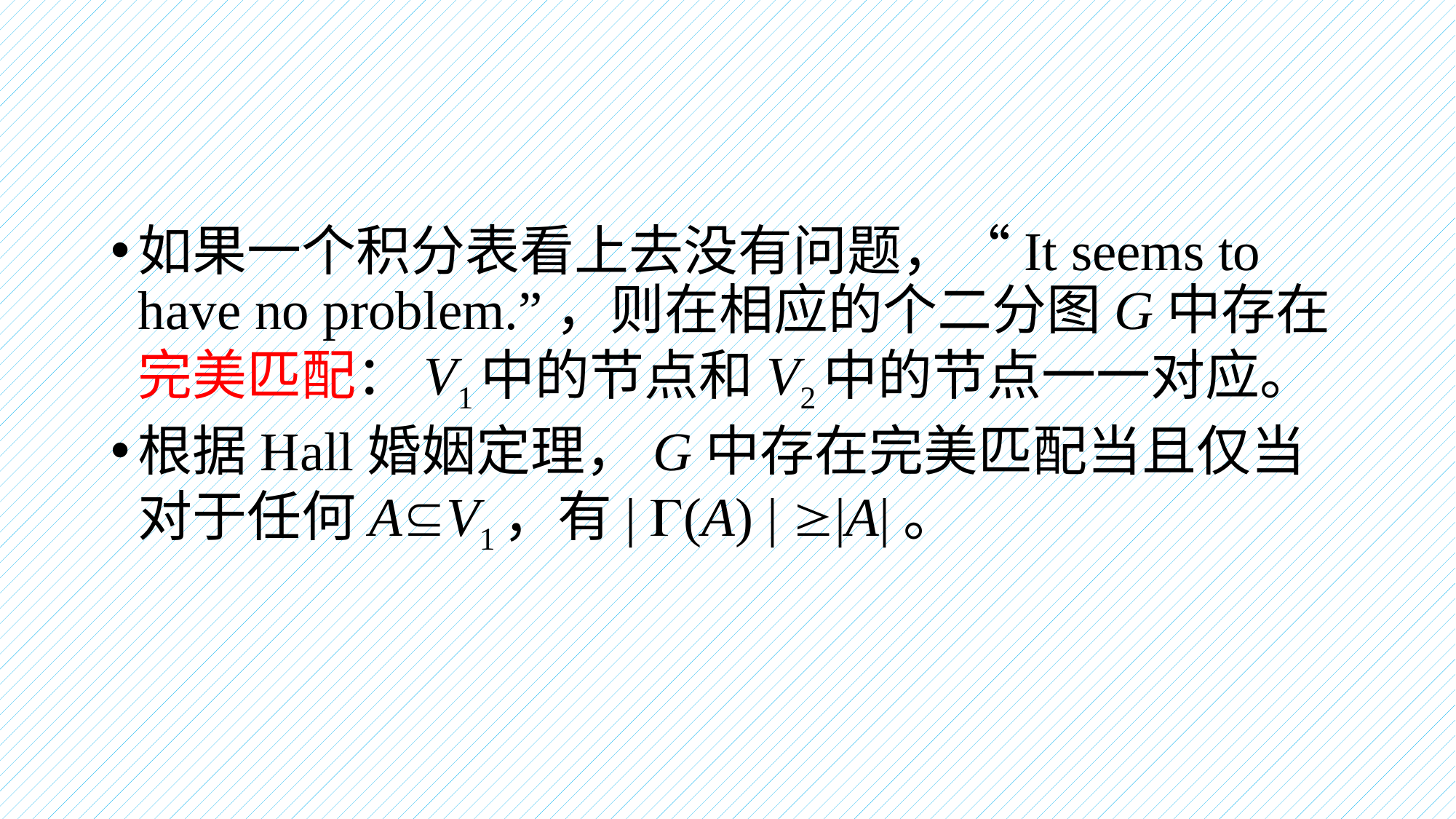

#
如果一个积分表看上去没有问题，“It seems to have no problem.”，则在相应的个二分图G中存在完美匹配：V1中的节点和V2中的节点一一对应。
根据Hall婚姻定理，G中存在完美匹配当且仅当对于任何A⊆V1，有| Γ(A) | ≥|A|。